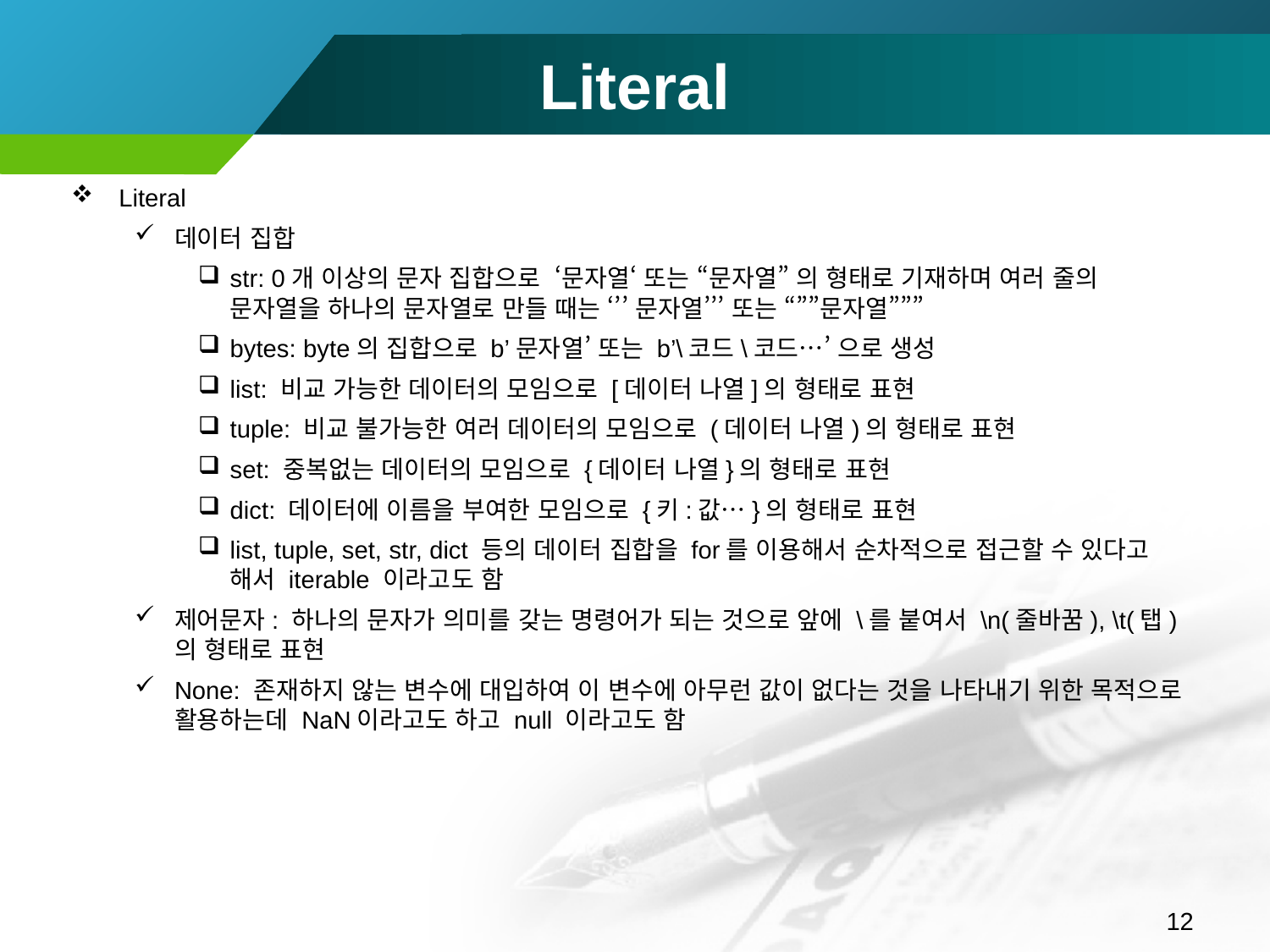

# Literal
Literal
데이터 집합
str: 0개 이상의 문자 집합으로  ‘문자열‘ 또는 “문자열” 의 형태로 기재하며 여러 줄의 문자열을 하나의 문자열로 만들 때는 ‘’’ 문자열’’’ 또는 “””문자열”””
bytes: byte의 집합으로 b’문자열’ 또는 b’\코드\코드…’ 으로 생성
list: 비교 가능한 데이터의 모임으로 [데이터 나열]의 형태로 표현
tuple: 비교 불가능한 여러 데이터의 모임으로 (데이터 나열)의 형태로 표현
set: 중복없는 데이터의 모임으로 {데이터 나열}의 형태로 표현
dict: 데이터에 이름을 부여한 모임으로 {키:값…}의 형태로 표현
list, tuple, set, str, dict 등의 데이터 집합을 for를 이용해서 순차적으로 접근할 수 있다고 해서 iterable 이라고도 함
제어문자: 하나의 문자가 의미를 갖는 명령어가 되는 것으로 앞에 \를 붙여서 \n(줄바꿈), \t(탭)의 형태로 표현
None: 존재하지 않는 변수에 대입하여 이 변수에 아무런 값이 없다는 것을 나타내기 위한 목적으로 활용하는데 NaN이라고도 하고 null 이라고도 함
12